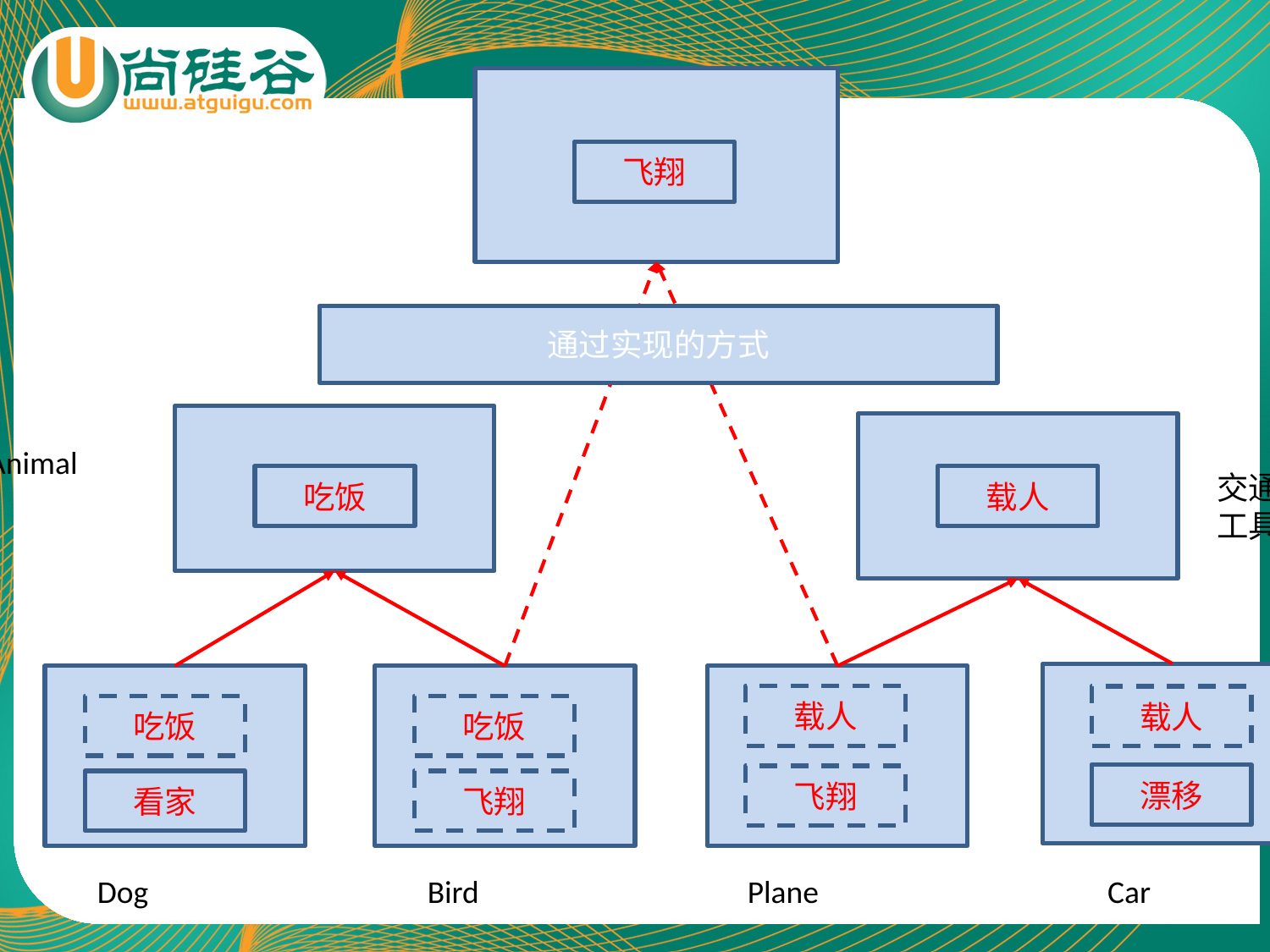

飞翔
通过实现的方式

Animal
交通
工具
吃饭
载人

载人
载人
吃饭
吃饭
漂移
飞翔
看家
飞翔
Dog
Bird
Plane
Car